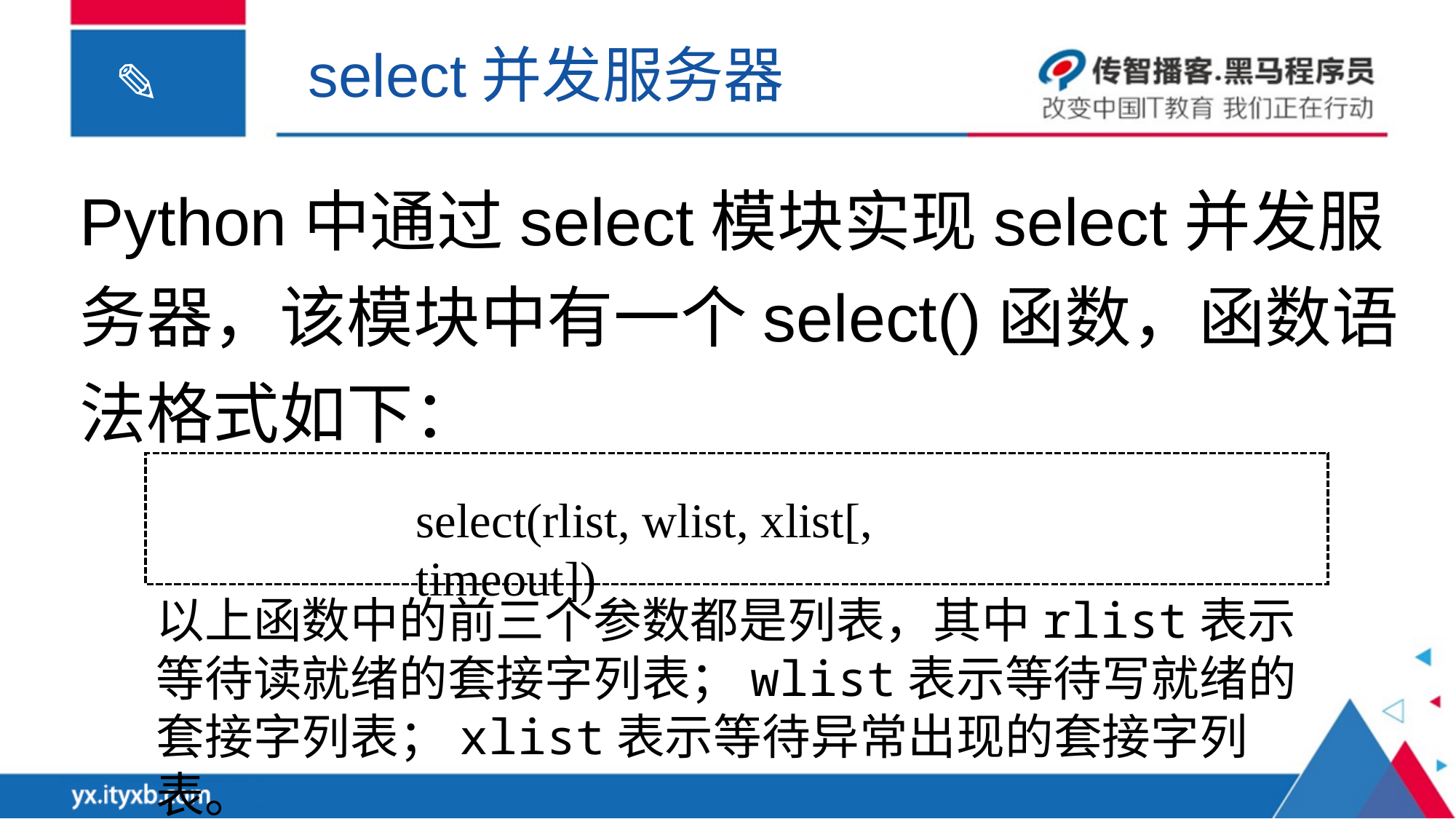

select并发服务器
Python中通过select模块实现select并发服务器，该模块中有一个select()函数，函数语法格式如下：

select(rlist, wlist, xlist[, timeout])
以上函数中的前三个参数都是列表，其中rlist表示等待读就绪的套接字列表；wlist表示等待写就绪的套接字列表；xlist表示等待异常出现的套接字列表。